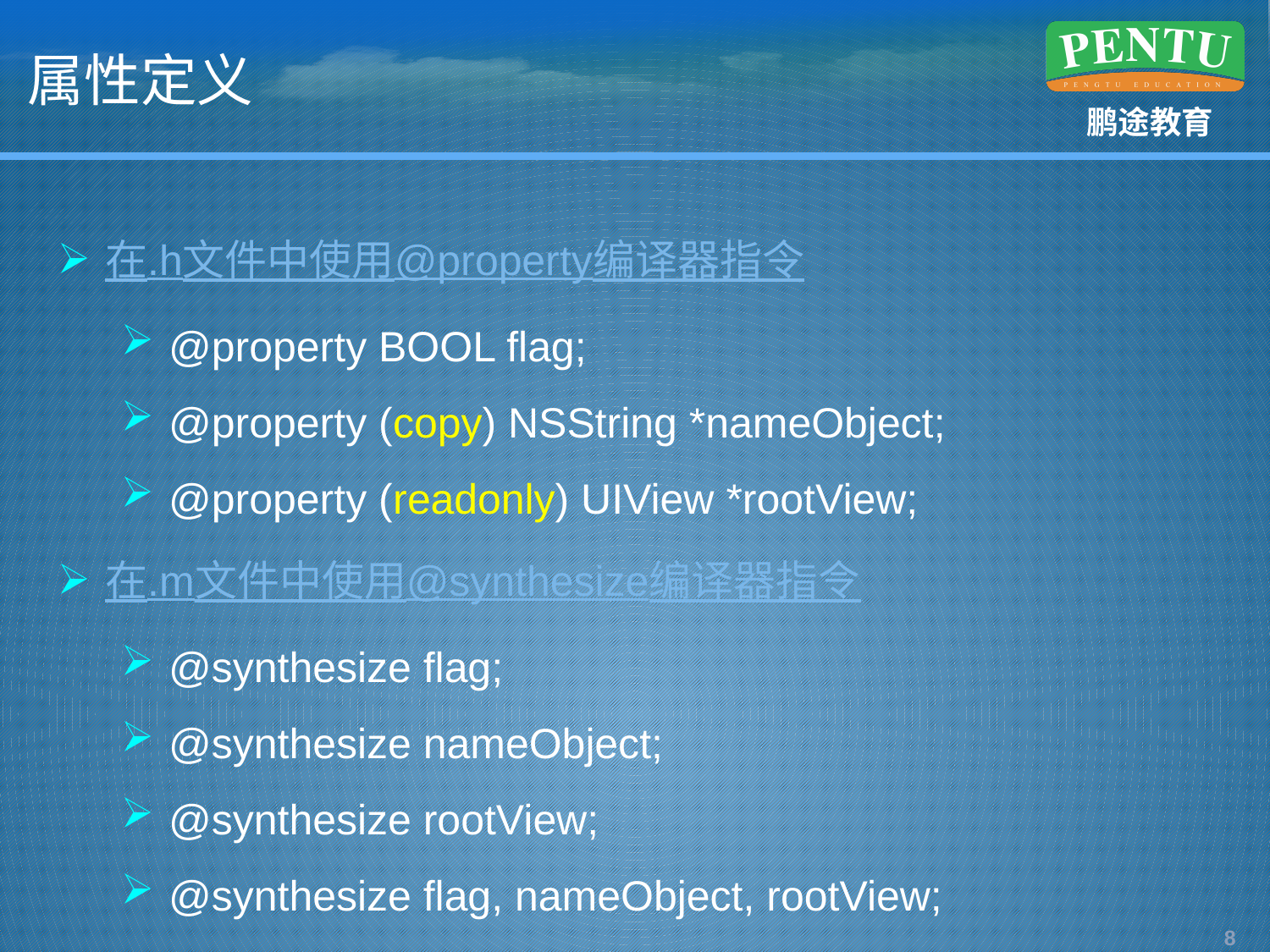

# 属性定义
在.h文件中使用@property编译器指令
@property BOOL flag;
@property (copy) NSString *nameObject;
@property (readonly) UIView *rootView;
在.m文件中使用@synthesize编译器指令
@synthesize flag;
@synthesize nameObject;
@synthesize rootView;
@synthesize flag, nameObject, rootView;
8